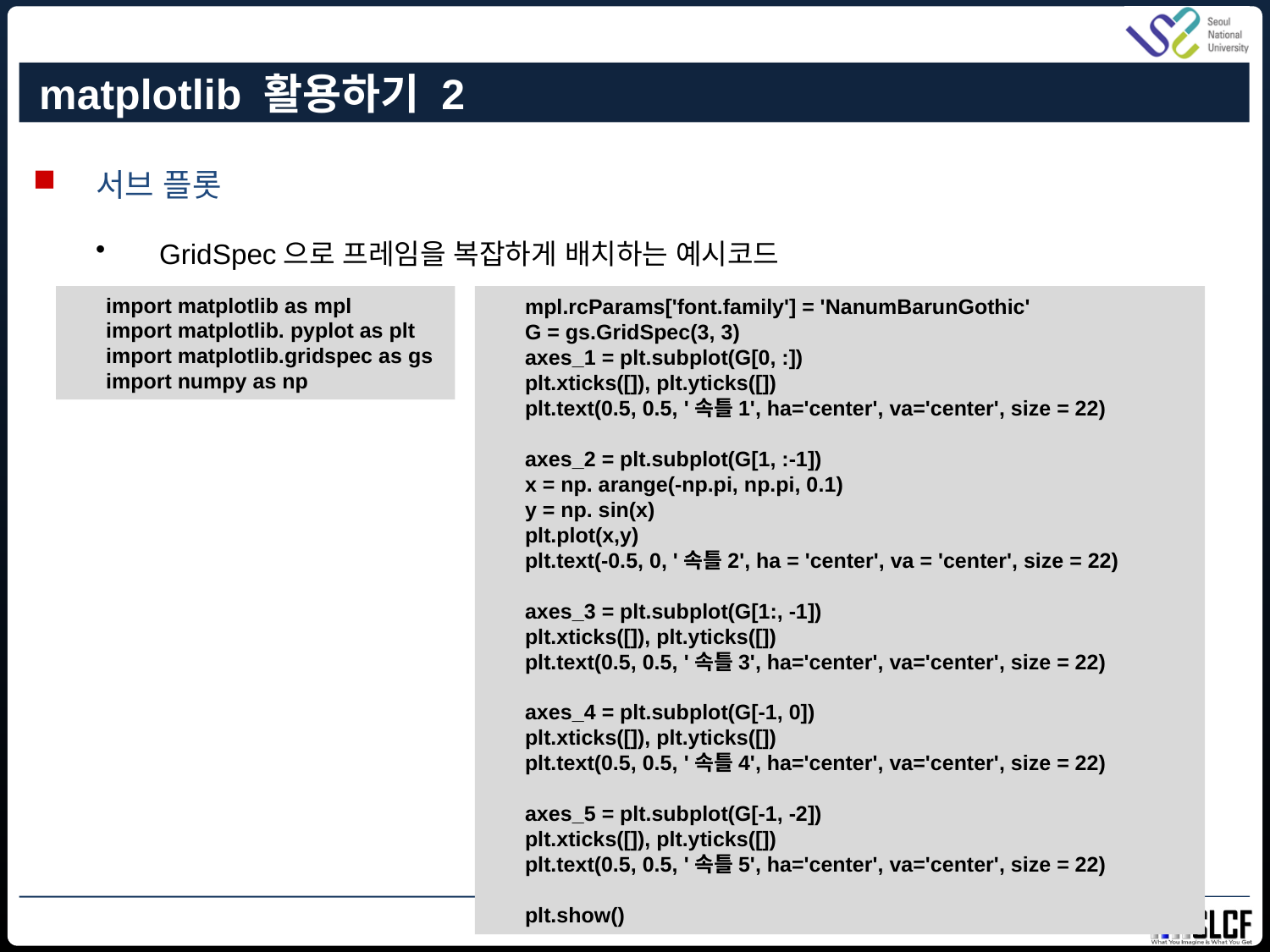

# matplotlib 활용하기 2
서브 플롯
GridSpec으로 프레임을 복잡하게 배치하는 예시코드

import matplotlib as mpl
import matplotlib. pyplot as plt
import matplotlib.gridspec as gs
import numpy as np
mpl.rcParams['font.family'] = 'NanumBarunGothic'
G = gs.GridSpec(3, 3)
axes_1 = plt.subplot(G[0, :])
plt.xticks([]), plt.yticks([])
plt.text(0.5, 0.5, '속틀1', ha='center', va='center', size = 22)
axes_2 = plt.subplot(G[1, :-1])
x = np. arange(-np.pi, np.pi, 0.1)
y = np. sin(x)
plt.plot(x,y)
plt.text(-0.5, 0, '속틀2', ha = 'center', va = 'center', size = 22)

axes_3 = plt.subplot(G[1:, -1])
plt.xticks([]), plt.yticks([])
plt.text(0.5, 0.5, '속틀3', ha='center', va='center', size = 22)
axes_4 = plt.subplot(G[-1, 0])
plt.xticks([]), plt.yticks([])
plt.text(0.5, 0.5, '속틀4', ha='center', va='center', size = 22)
axes_5 = plt.subplot(G[-1, -2])
plt.xticks([]), plt.yticks([])
plt.text(0.5, 0.5, '속틀5', ha='center', va='center', size = 22)
plt.show()